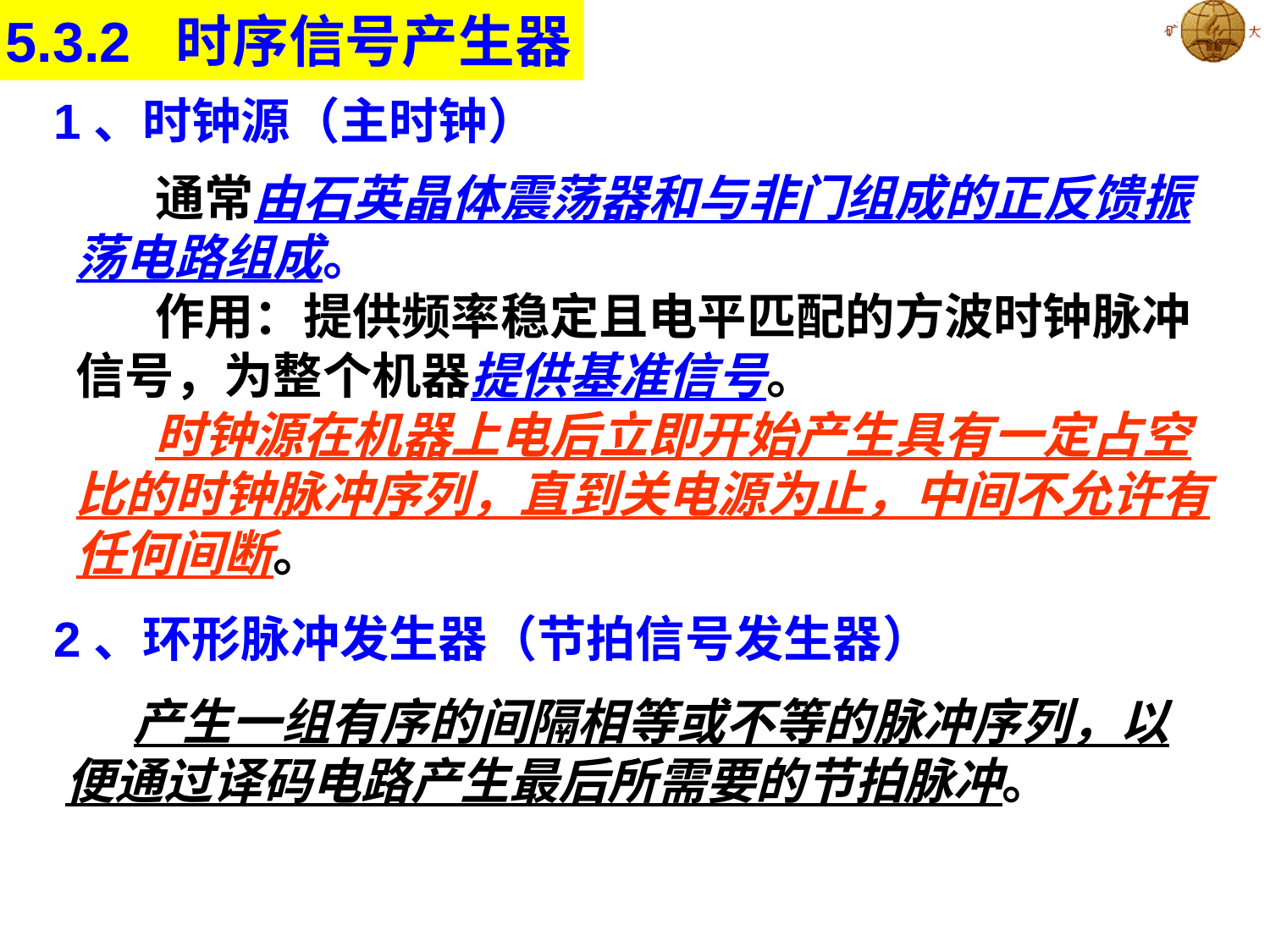

5.3.2  时序信号产生器
1、时钟源（主时钟）
      通常由石英晶体震荡器和与非门组成的正反馈振荡电路组成。
      作用：提供频率稳定且电平匹配的方波时钟脉冲信号，为整个机器提供基准信号。
      时钟源在机器上电后立即开始产生具有一定占空比的时钟脉冲序列，直到关电源为止，中间不允许有任何间断。
2、环形脉冲发生器（节拍信号发生器）
     产生一组有序的间隔相等或不等的脉冲序列，以便通过译码电路产生最后所需要的节拍脉冲。